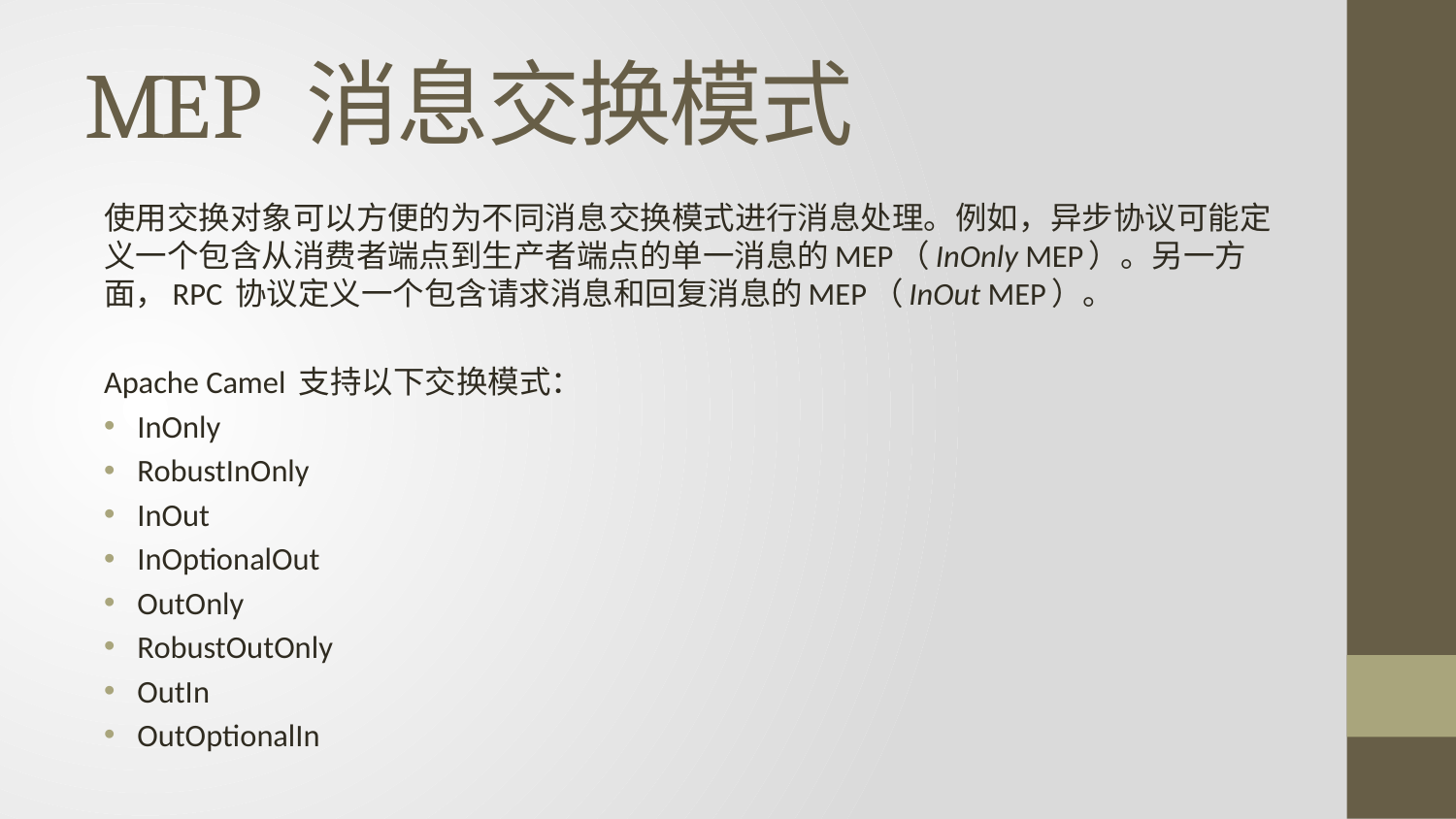

# MEP 消息交换模式
使用交换对象可以方便的为不同消息交换模式进行消息处理。例如，异步协议可能定义一个包含从消费者端点到生产者端点的单一消息的MEP（InOnly MEP）。另一方面，RPC 协议定义一个包含请求消息和回复消息的MEP（InOut MEP）。

Apache Camel 支持以下交换模式：
InOnly
RobustInOnly
InOut
InOptionalOut
OutOnly
RobustOutOnly
OutIn
OutOptionalIn